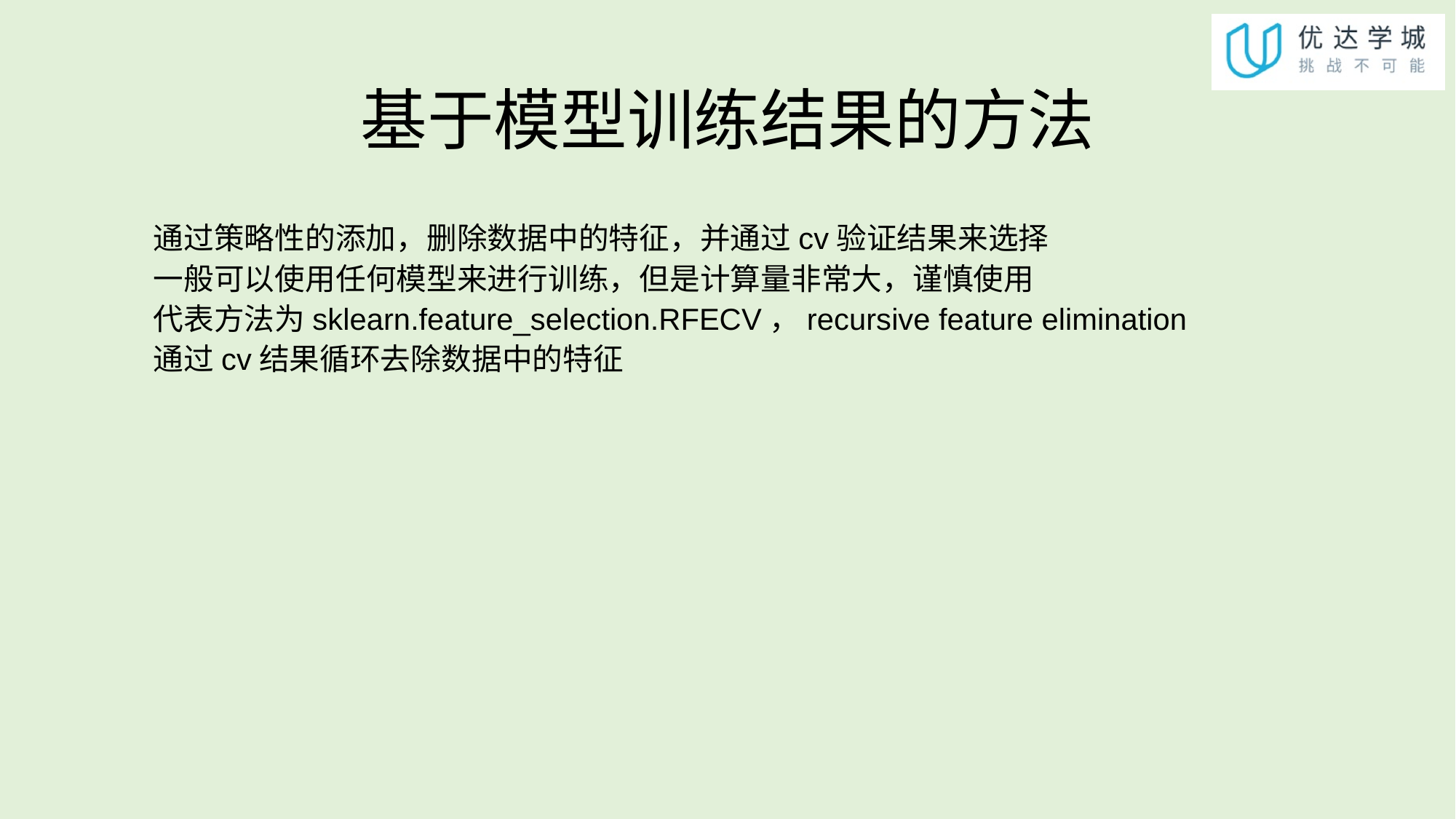

# 基于模型训练结果的方法
通过策略性的添加，删除数据中的特征，并通过cv验证结果来选择
一般可以使用任何模型来进行训练，但是计算量非常大，谨慎使用
代表方法为sklearn.feature_selection.RFECV，recursive feature elimination
通过cv结果循环去除数据中的特征